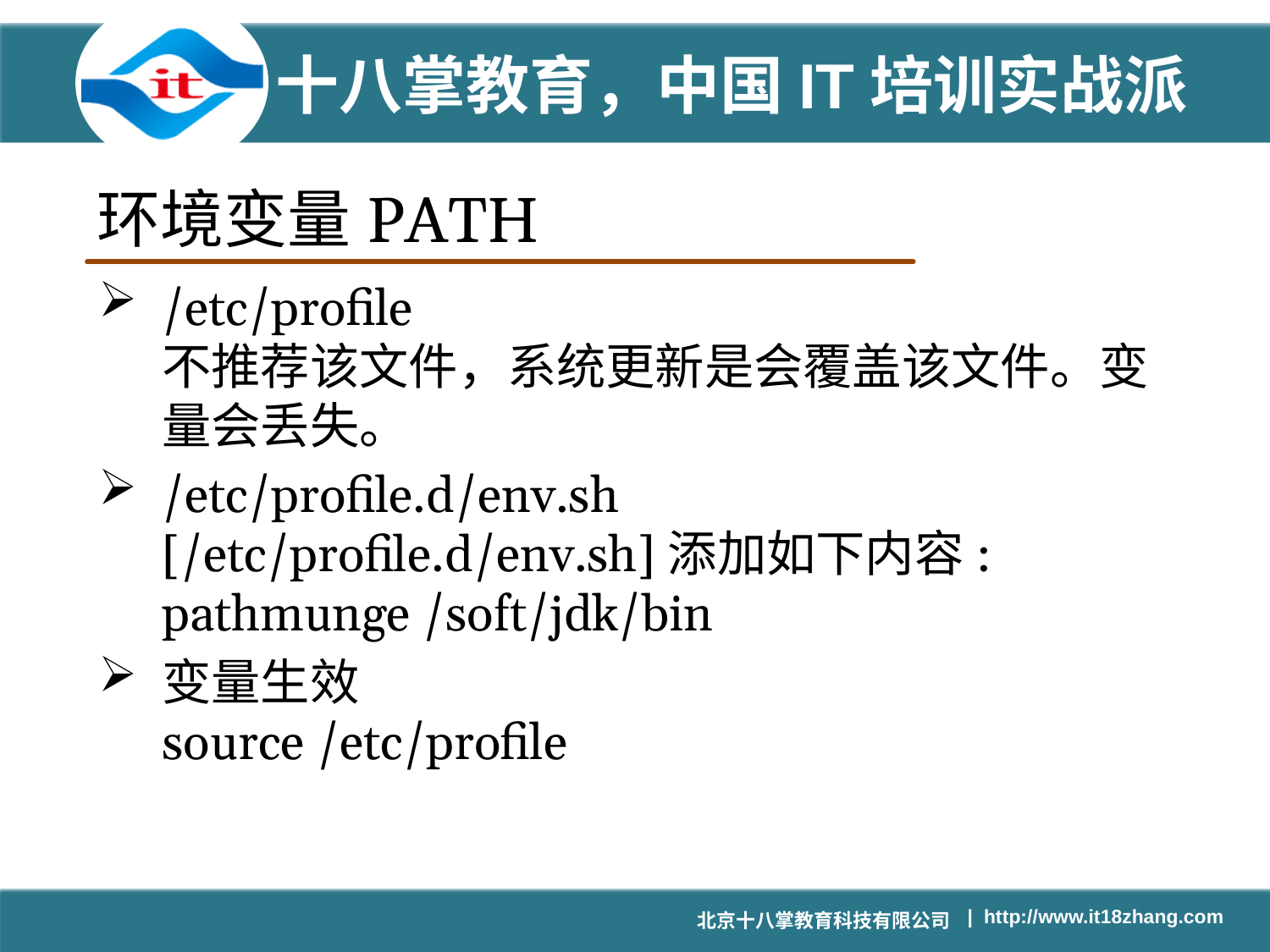

# 环境变量PATH
/etc/profile
不推荐该文件，系统更新是会覆盖该文件。变量会丢失。
/etc/profile.d/env.sh
[/etc/profile.d/env.sh]添加如下内容:
pathmunge /soft/jdk/bin
变量生效
source /etc/profile